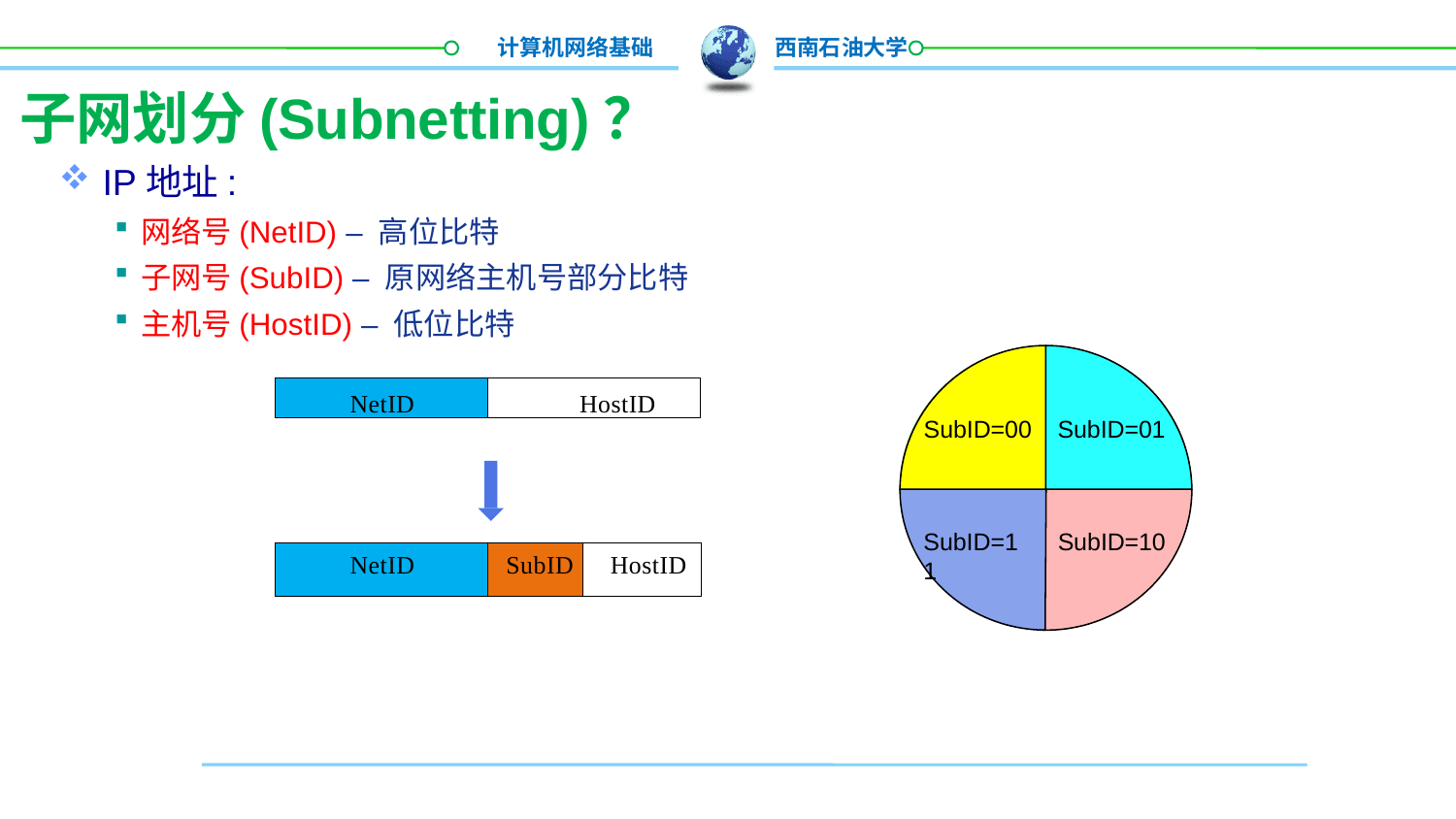

子网划分(Subnetting)？
IP地址:
网络号(NetID) – 高位比特
子网号(SubID) – 原网络主机号部分比特
主机号(HostID) – 低位比特

NetID
HostID
SubID=01
SubID=00

SubID=11
SubID=10
| NetID | SubID | HostID |
| --- | --- | --- |
56